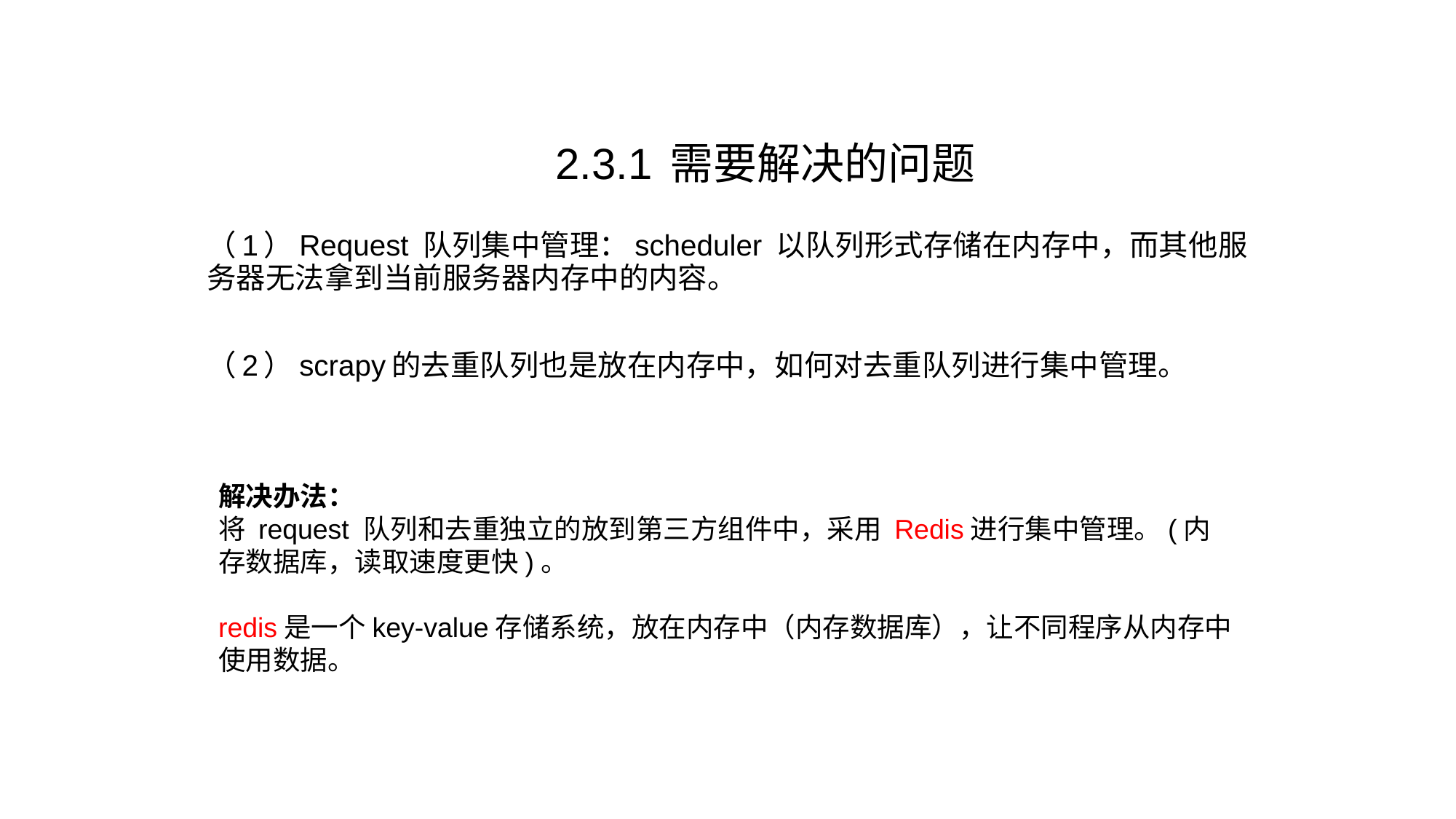

# 2.3.1 需要解决的问题
（1）Request 队列集中管理：scheduler 以队列形式存储在内存中，而其他服务器无法拿到当前服务器内存中的内容。

（2）scrapy的去重队列也是放在内存中，如何对去重队列进行集中管理。
解决办法：
将 request 队列和去重独立的放到第三方组件中，采用 Redis进行集中管理。(内存数据库，读取速度更快)。

redis是一个key-value存储系统，放在内存中（内存数据库），让不同程序从内存中使用数据。